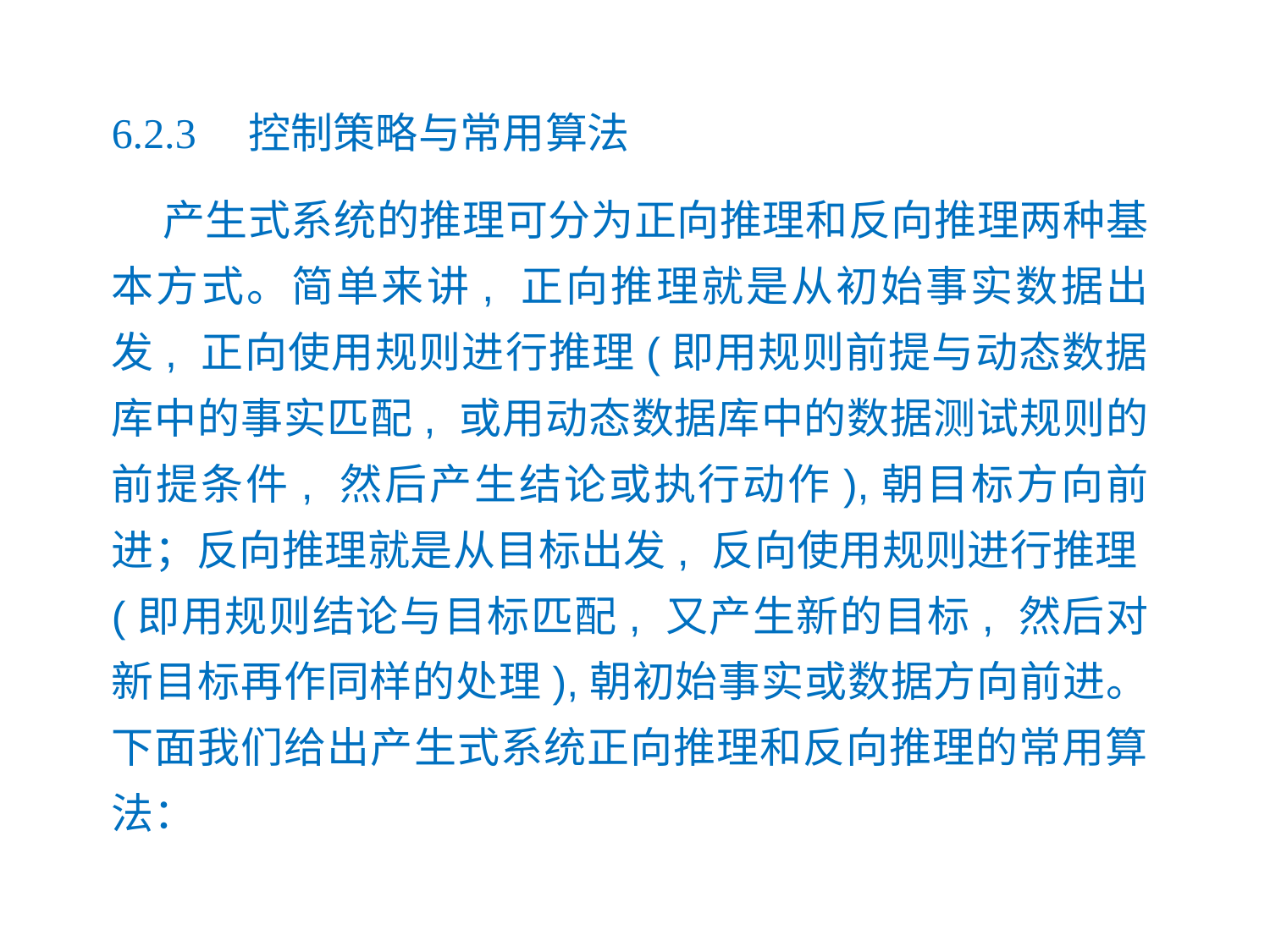

6.2.3　控制策略与常用算法
    产生式系统的推理可分为正向推理和反向推理两种基本方式。简单来讲, 正向推理就是从初始事实数据出发, 正向使用规则进行推理(即用规则前提与动态数据库中的事实匹配, 或用动态数据库中的数据测试规则的前提条件, 然后产生结论或执行动作),朝目标方向前进；反向推理就是从目标出发, 反向使用规则进行推理(即用规则结论与目标匹配, 又产生新的目标, 然后对新目标再作同样的处理),朝初始事实或数据方向前进。下面我们给出产生式系统正向推理和反向推理的常用算法：